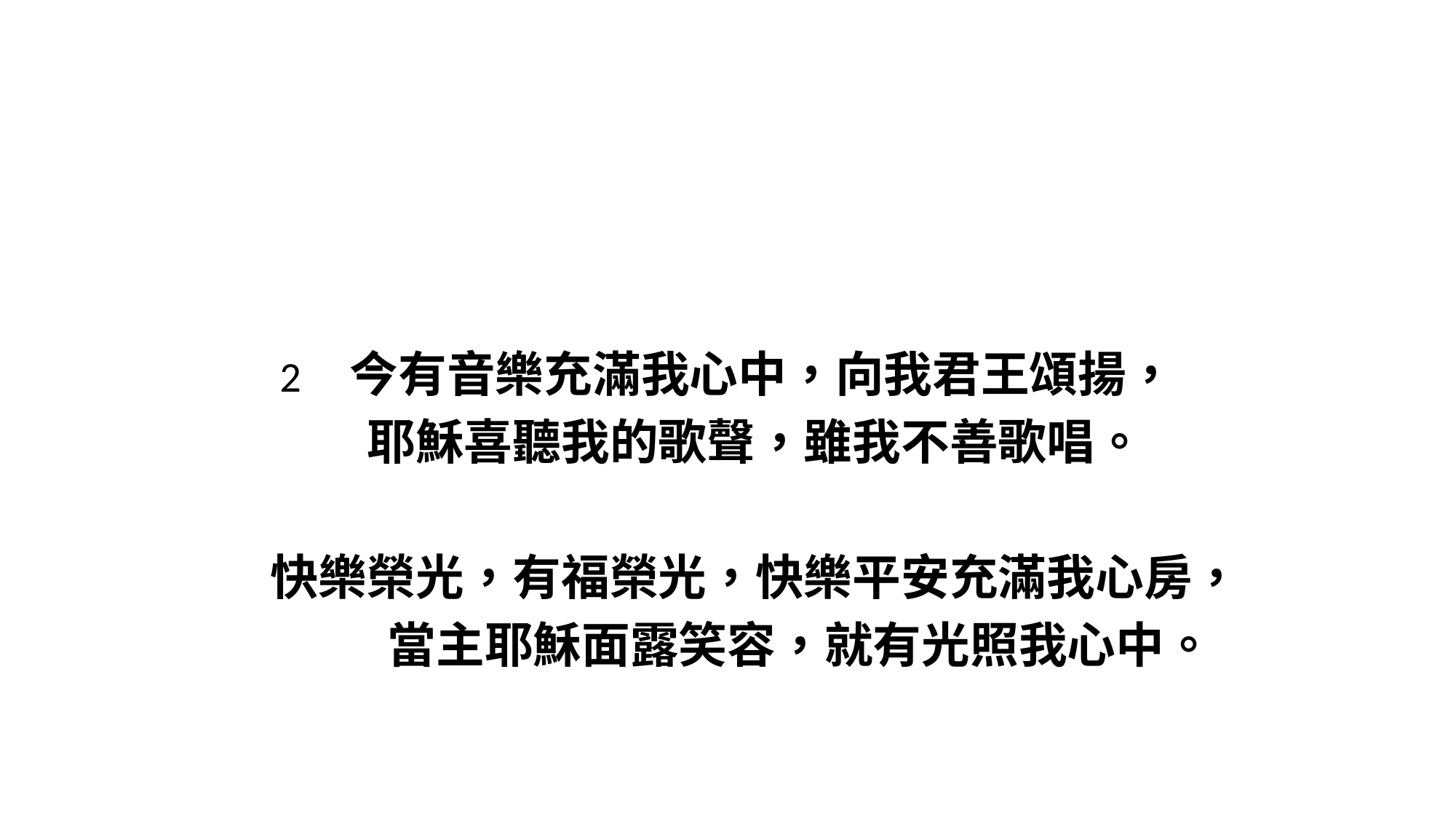

#

2    今有音樂充滿我心中，向我君王頌揚，
    耶穌喜聽我的歌聲，雖我不善歌唱。

    快樂榮光，有福榮光，快樂平安充滿我心房，
　　　當主耶穌面露笑容，就有光照我心中。